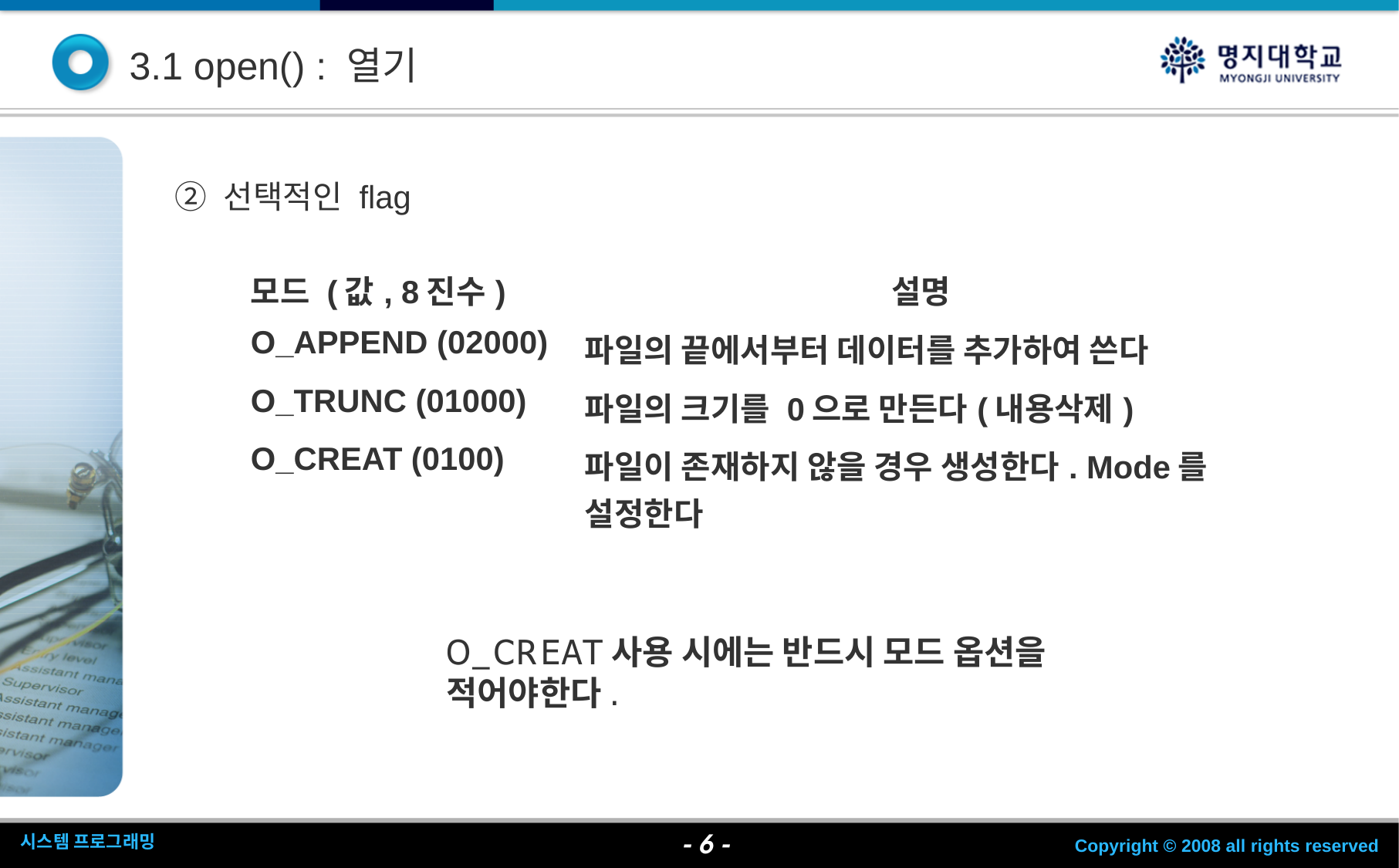

3.1 open() : 열기
② 선택적인 flag
| 모드 (값, 8진수) | 설명 |
| --- | --- |
| O\_APPEND (02000) | 파일의 끝에서부터 데이터를 추가하여 쓴다 |
| O\_TRUNC (01000) | 파일의 크기를 0으로 만든다(내용삭제) |
| O\_CREAT (0100) | 파일이 존재하지 않을 경우 생성한다. Mode를 설정한다 |
O_CREAT사용 시에는 반드시 모드 옵션을 적어야한다.
- 6 -